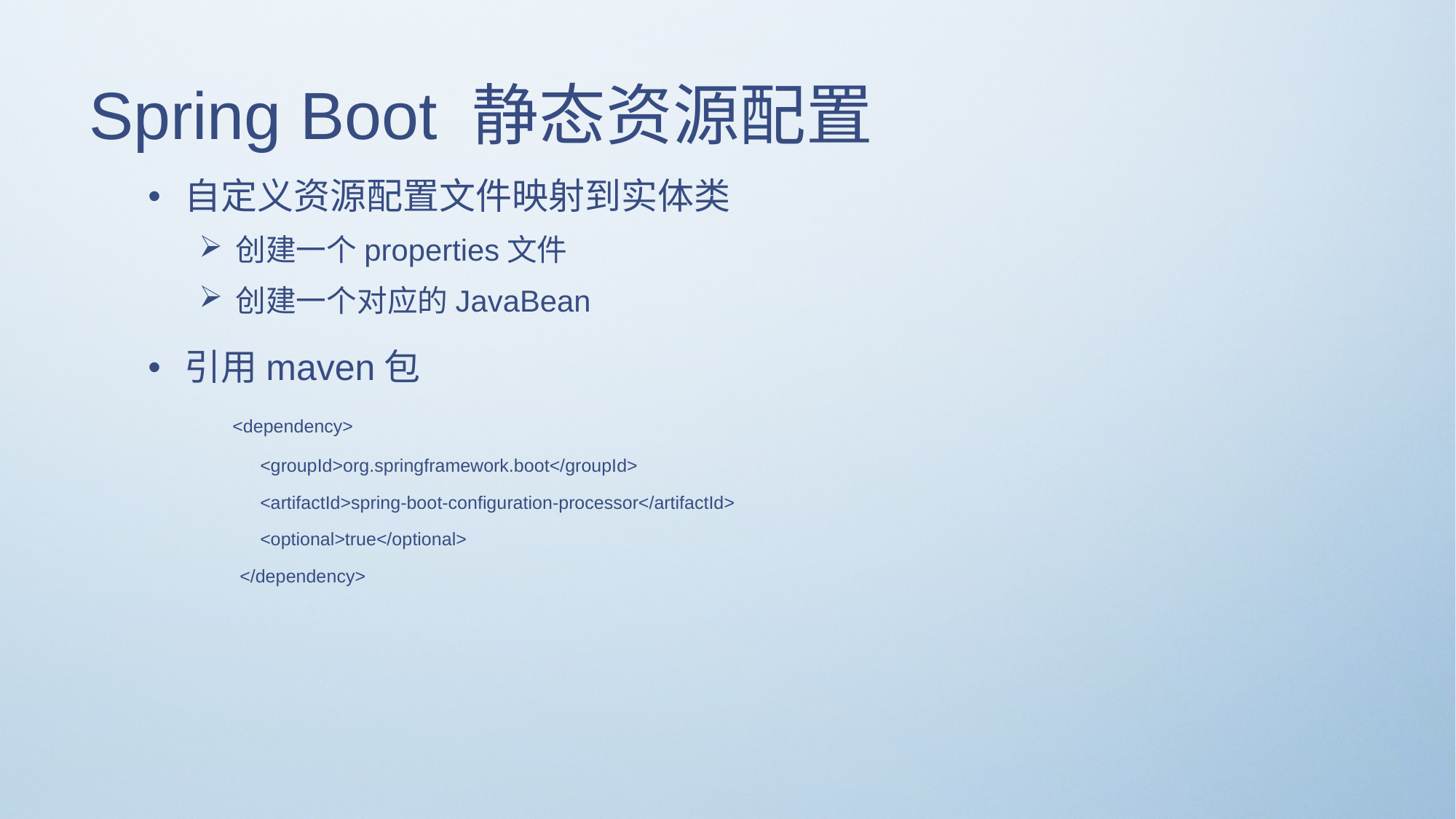

# Spring Boot 静态资源配置
自定义资源配置文件映射到实体类
创建一个properties文件
创建一个对应的JavaBean
引用maven包
    <dependency>
            <groupId>org.springframework.boot</groupId>
            <artifactId>spring-boot-configuration-processor</artifactId>
            <optional>true</optional>
        </dependency>